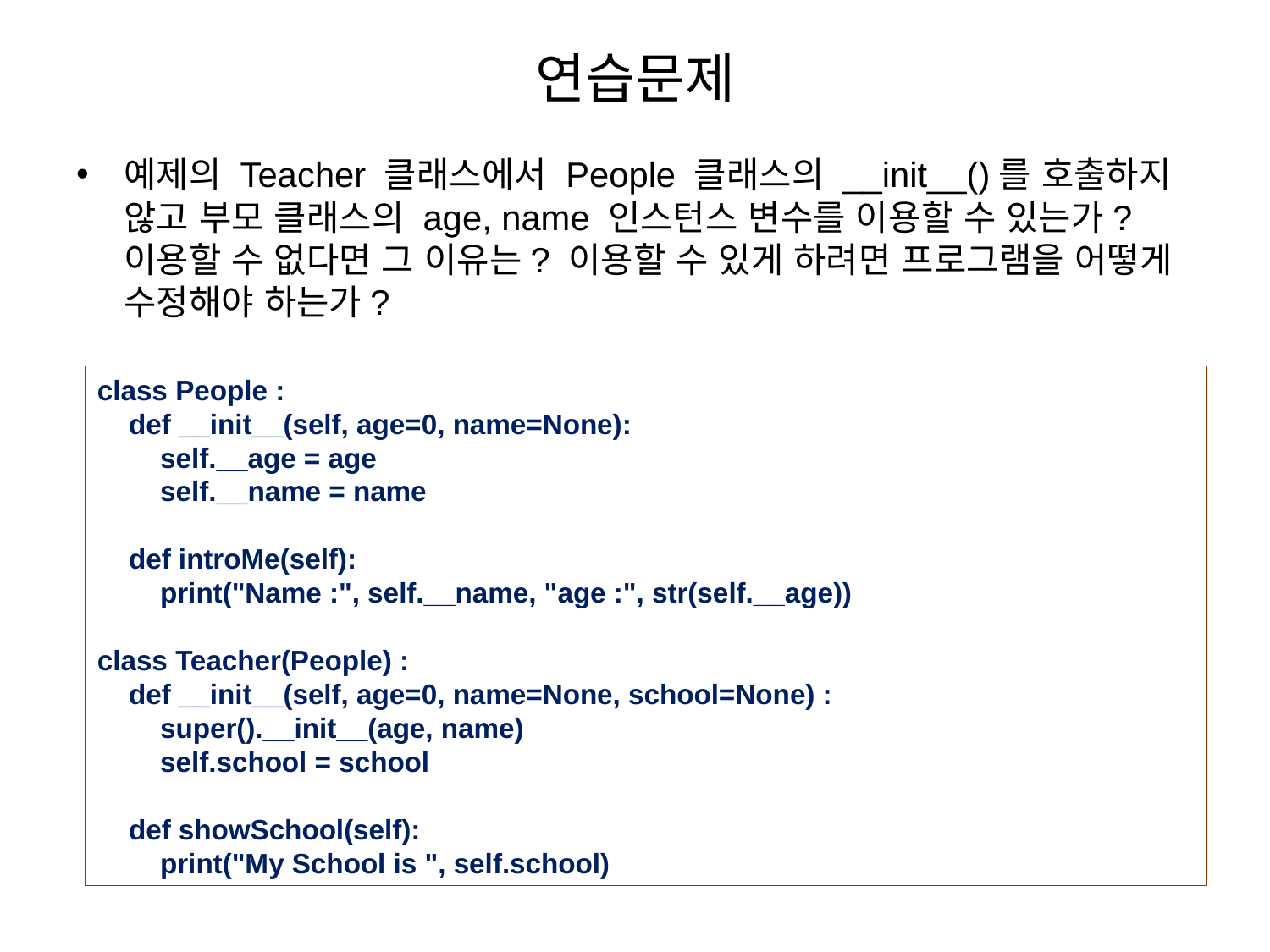

# 연습문제
예제의 Teacher 클래스에서 People 클래스의 __init__()를 호출하지 않고 부모 클래스의 age, name 인스턴스 변수를 이용할 수 있는가? 이용할 수 없다면 그 이유는? 이용할 수 있게 하려면 프로그램을 어떻게 수정해야 하는가?

class People :
    def __init__(self, age=0, name=None):
        self.__age = age
        self.__name = name

    def introMe(self):
        print("Name :", self.__name, "age :", str(self.__age))

class Teacher(People) :
    def __init__(self, age=0, name=None, school=None) :
        super().__init__(age, name)
        self.school = school

    def showSchool(self):
        print("My School is ", self.school)